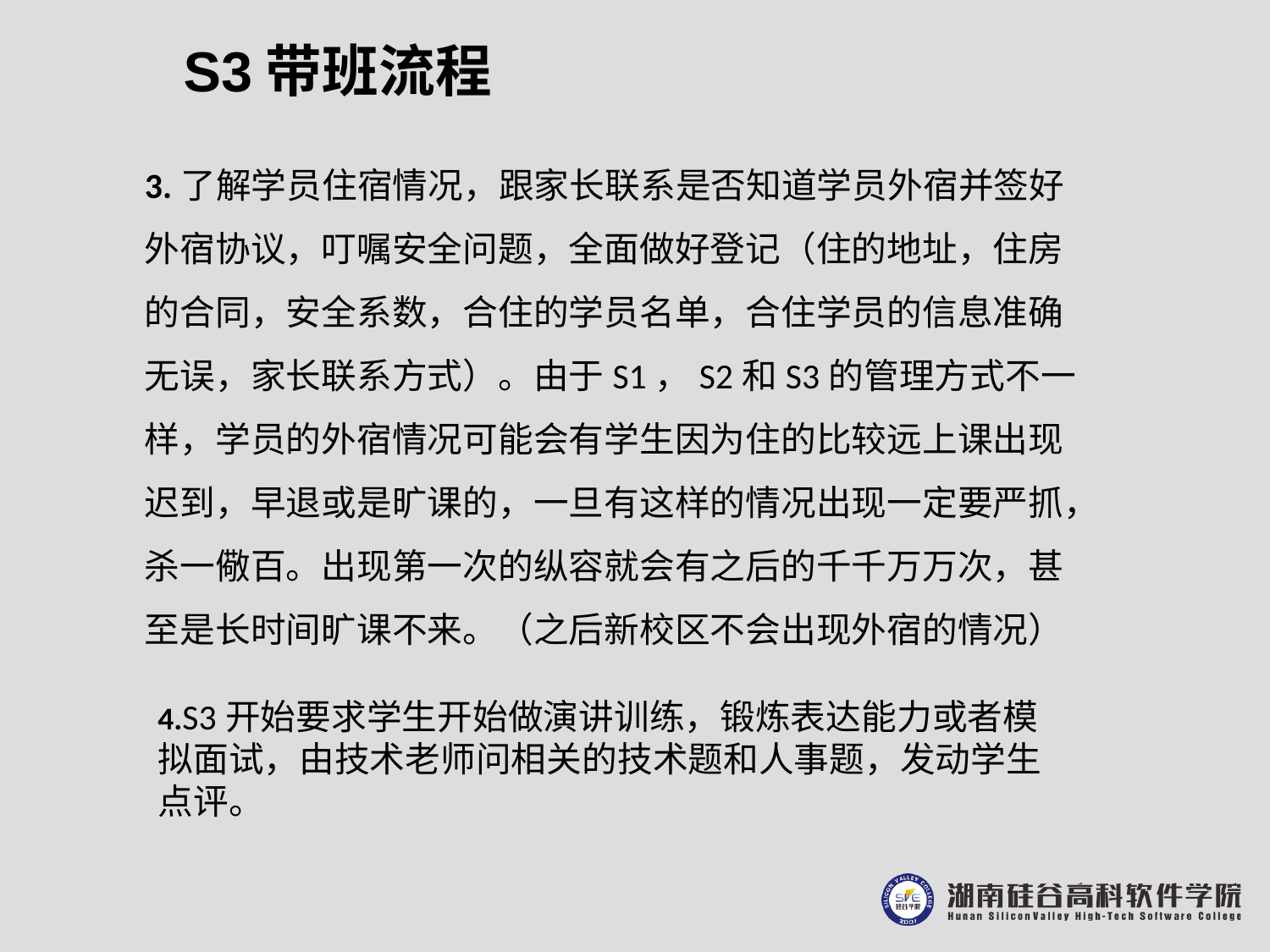

S3带班流程
3.了解学员住宿情况，跟家长联系是否知道学员外宿并签好外宿协议，叮嘱安全问题，全面做好登记（住的地址，住房的合同，安全系数，合住的学员名单，合住学员的信息准确无误，家长联系方式）。由于S1，S2和S3的管理方式不一样，学员的外宿情况可能会有学生因为住的比较远上课出现迟到，早退或是旷课的，一旦有这样的情况出现一定要严抓，杀一儆百。出现第一次的纵容就会有之后的千千万万次，甚至是长时间旷课不来。（之后新校区不会出现外宿的情况）
4.S3开始要求学生开始做演讲训练，锻炼表达能力或者模拟面试，由技术老师问相关的技术题和人事题，发动学生点评。